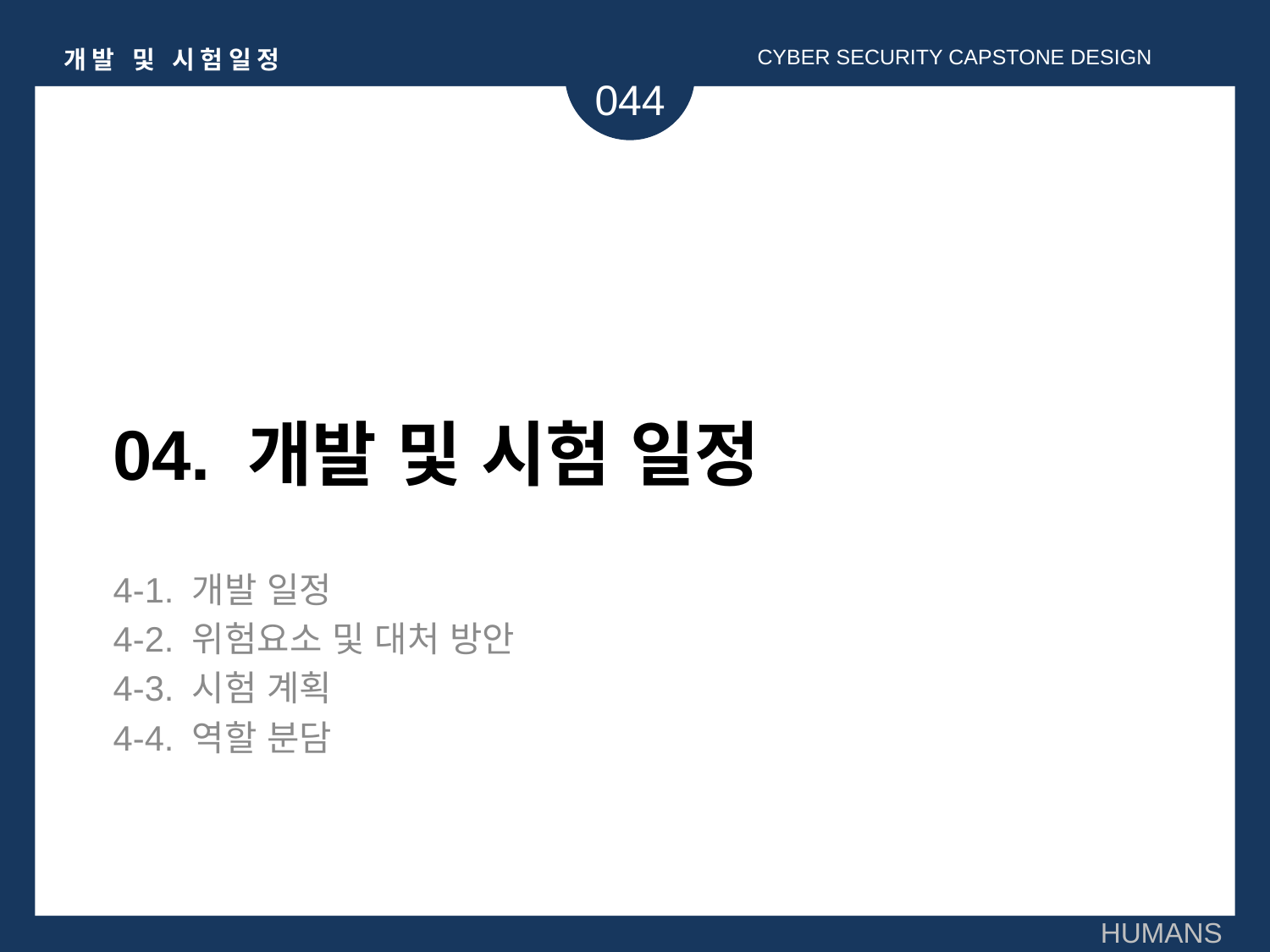

개발 및 시험일정
CYBER SECURITY CAPSTONE DESIGN
044

04. 개발 및 시험 일정
4-1. 개발 일정
4-2. 위험요소 및 대처 방안
4-3. 시험 계획
4-4. 역할 분담
HUMANS